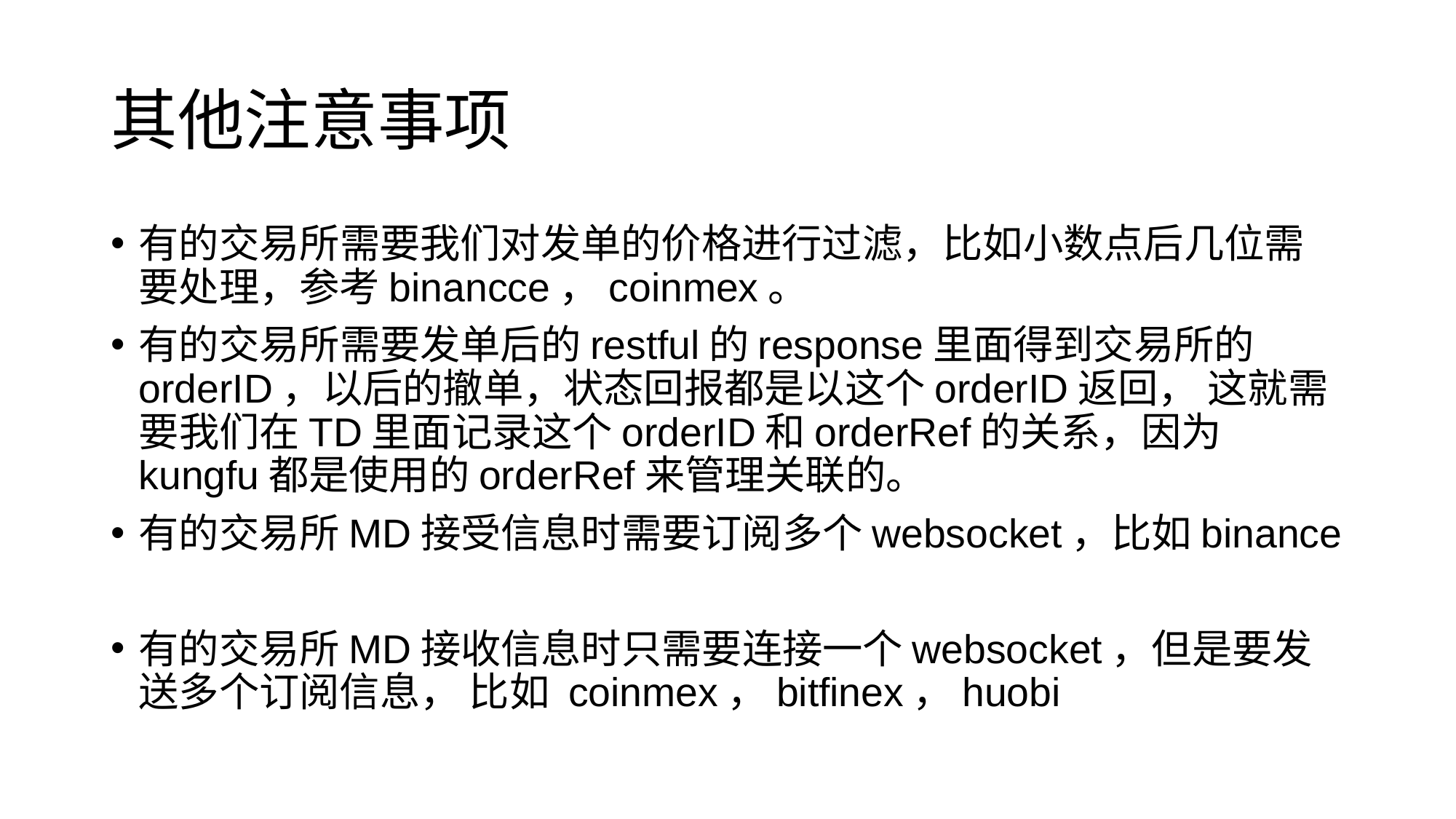

# 其他注意事项
有的交易所需要我们对发单的价格进行过滤，比如小数点后几位需要处理，参考binancce，coinmex。
有的交易所需要发单后的restful的response里面得到交易所的orderID，以后的撤单，状态回报都是以这个orderID返回， 这就需要我们在TD里面记录这个orderID和orderRef的关系，因为kungfu都是使用的orderRef来管理关联的。
有的交易所MD接受信息时需要订阅多个websocket，比如binance

有的交易所MD接收信息时只需要连接一个websocket，但是要发送多个订阅信息， 比如 coinmex，bitfinex，huobi